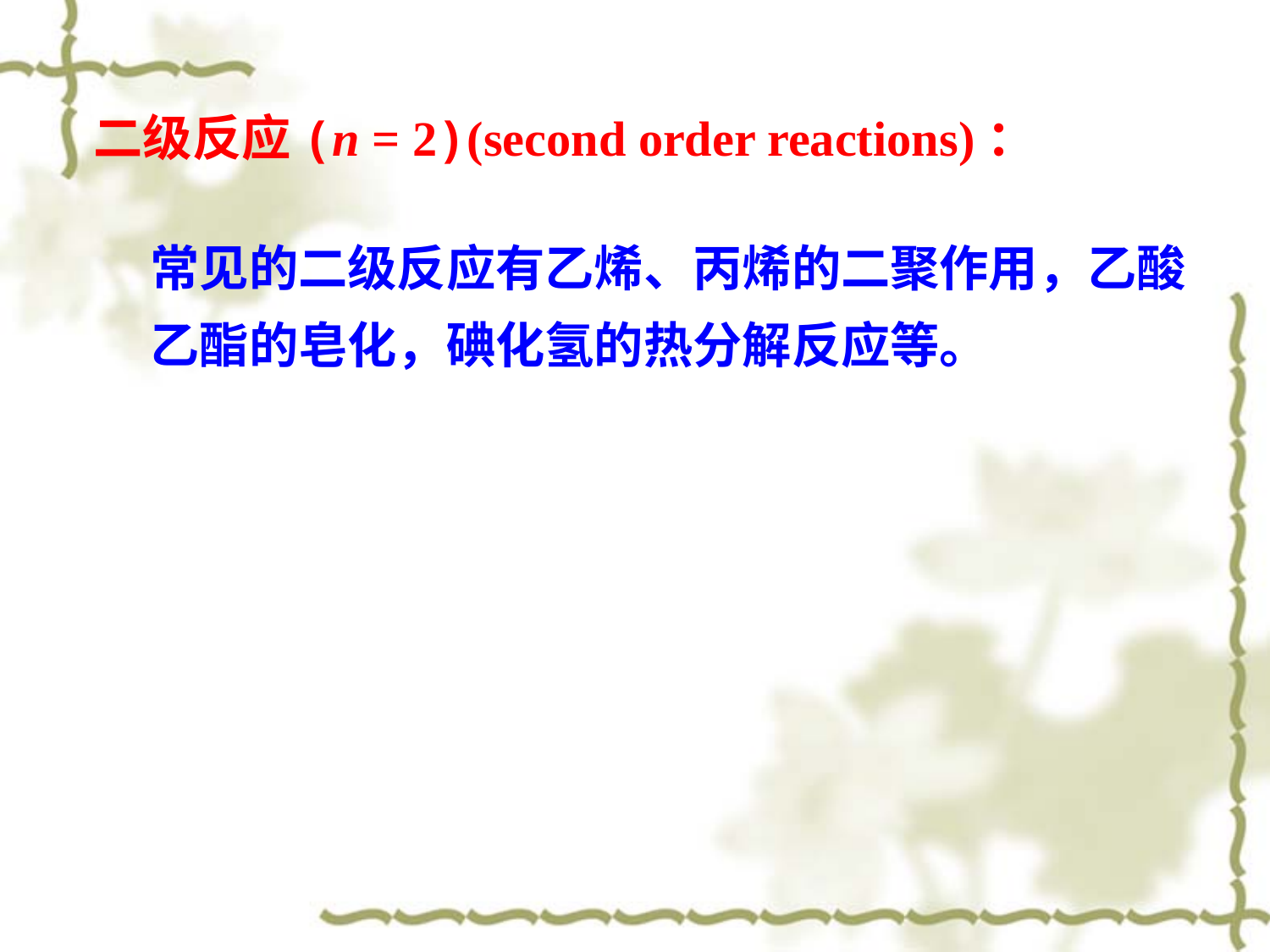

二级反应(n = 2)(second order reactions)：
常见的二级反应有乙烯、丙烯的二聚作用，乙酸乙酯的皂化，碘化氢的热分解反应等。